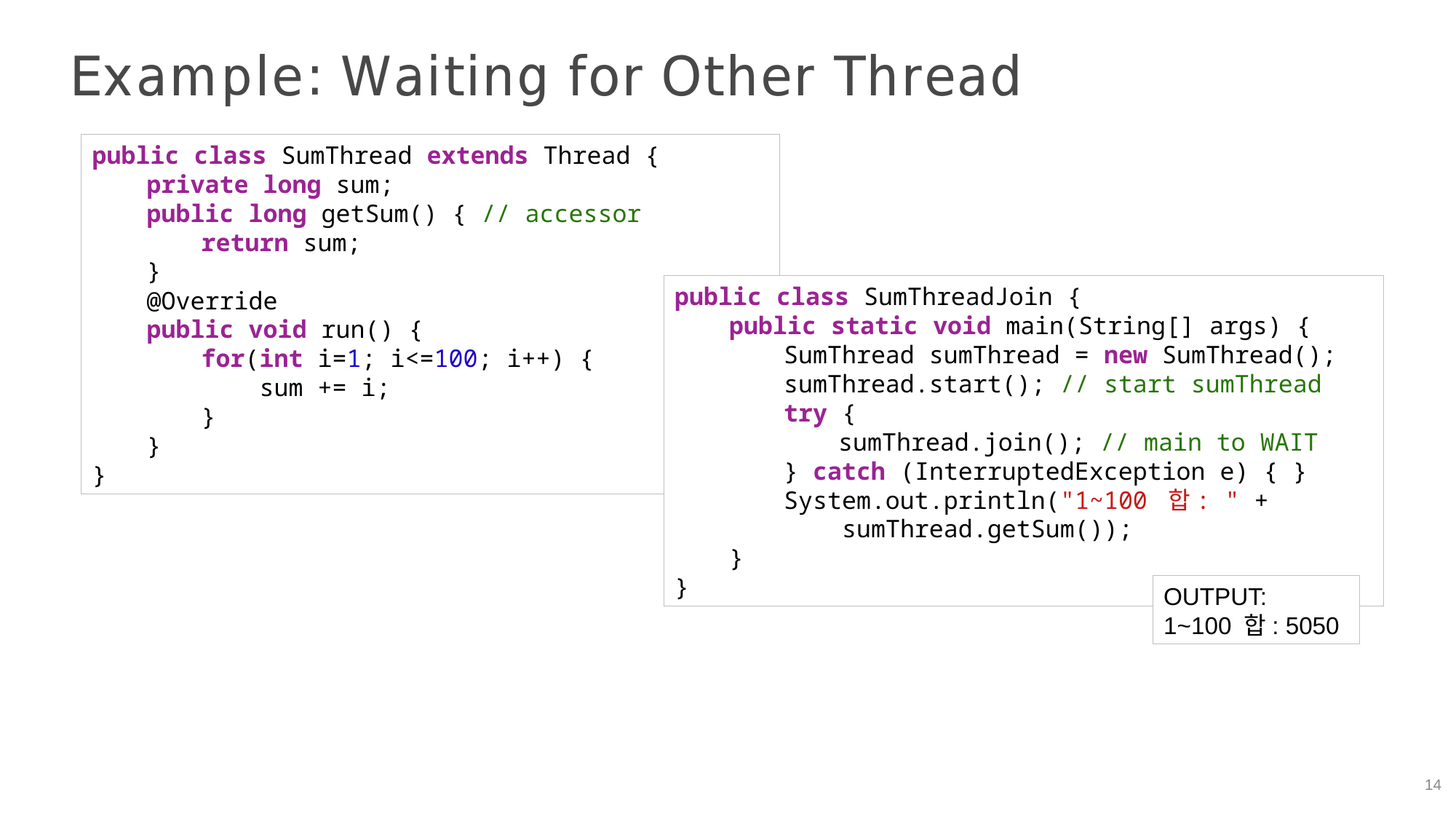

# Example: Waiting for Other Thread
public class SumThread extends Thread {
private long sum;
public long getSum() { // accessor
return sum;
}
@Override
public void run() {
for(int i=1; i<=100; i++) {
    sum += i;
}
}
}
public class SumThreadJoin {
public static void main(String[] args) {
SumThread sumThread = new SumThread();
sumThread.start(); // start sumThread
try {
sumThread.join(); // main to WAIT
} catch (InterruptedException e) { }
System.out.println("1~100 합: " +
    sumThread.getSum());
}
}
OUTPUT:
1~100 합: 5050
14